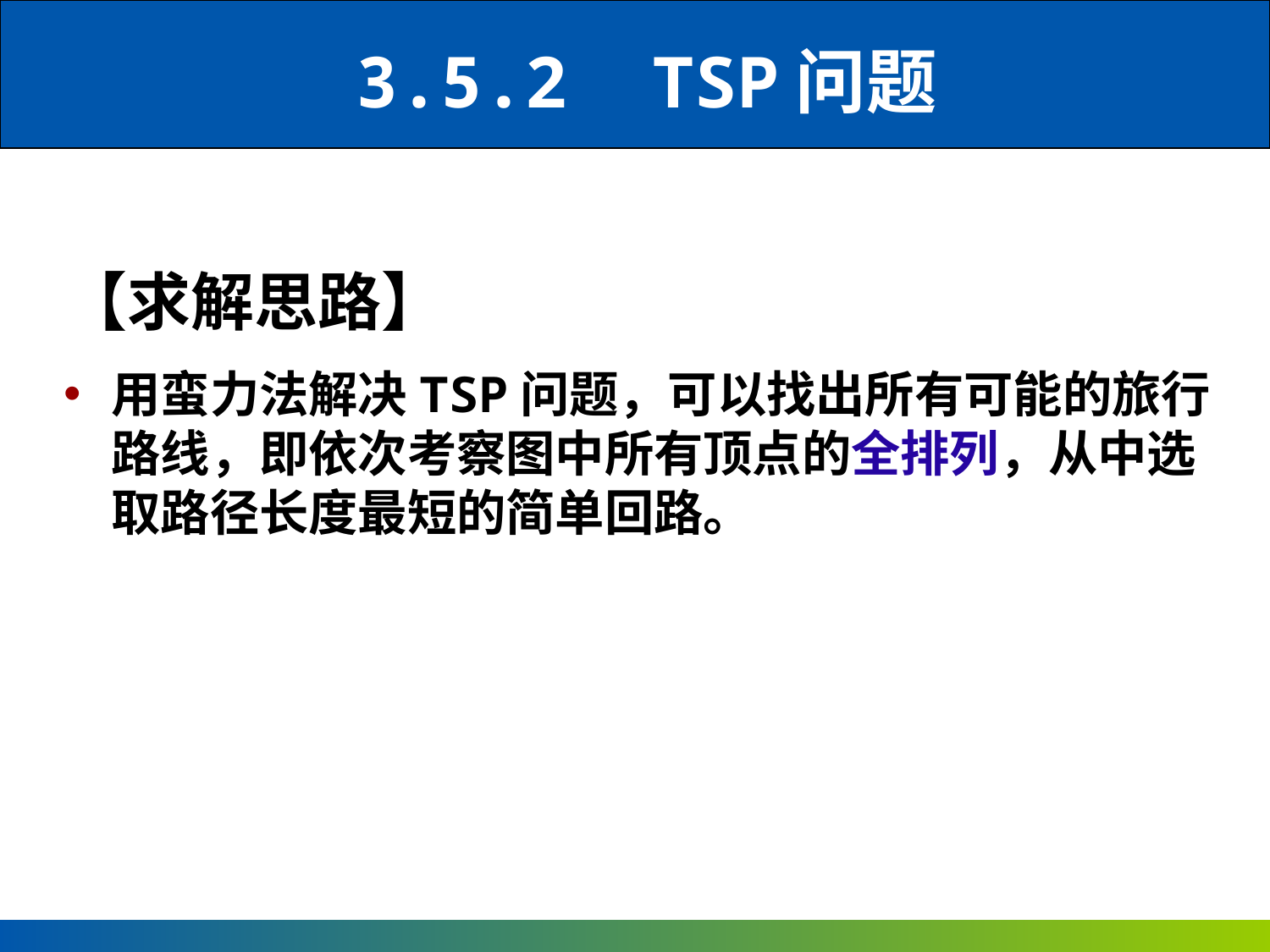

3.5.2  TSP问题
【求解思路】
用蛮力法解决TSP问题，可以找出所有可能的旅行路线，即依次考察图中所有顶点的全排列，从中选取路径长度最短的简单回路。